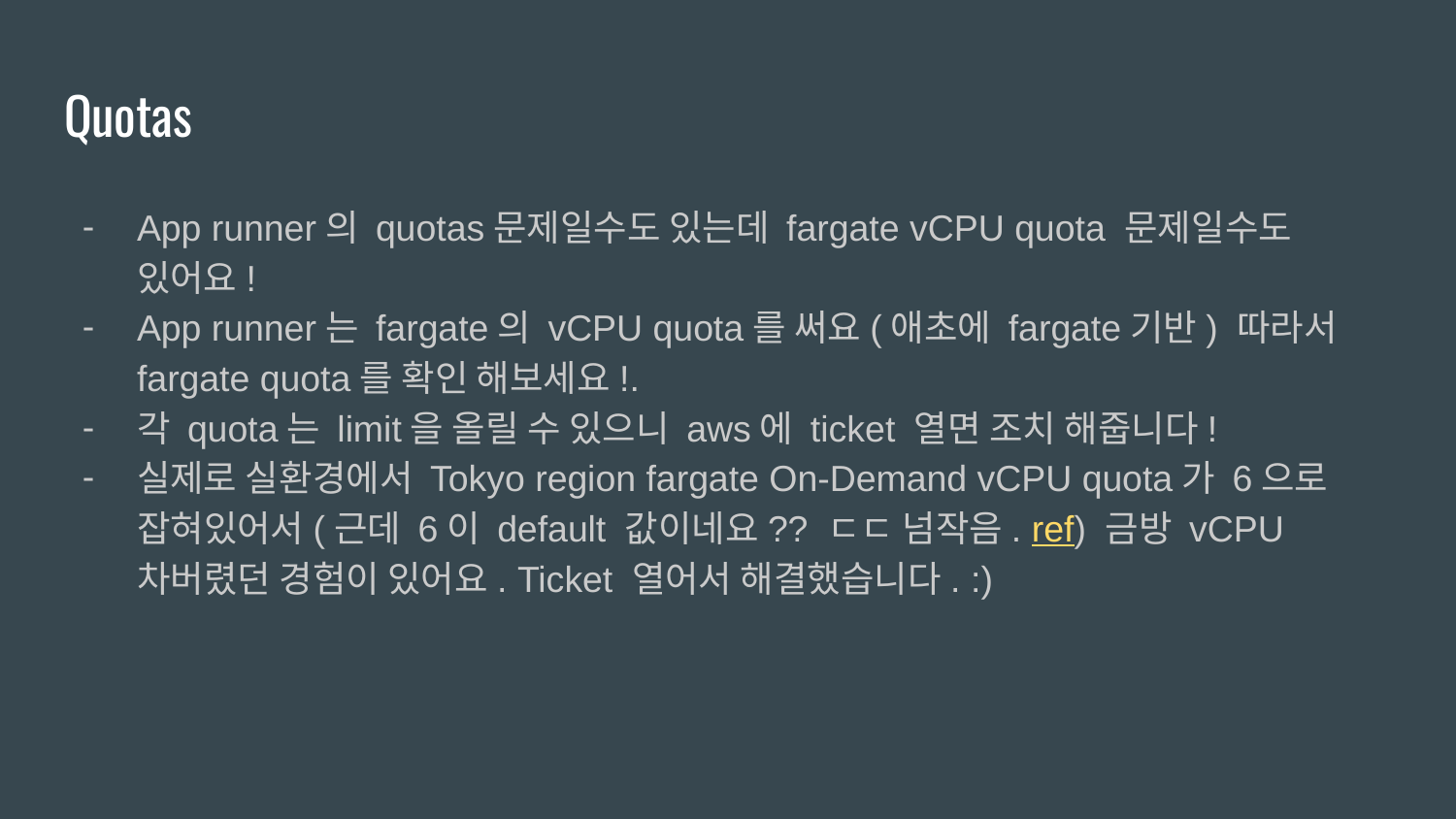

# Quotas
App runner의 quotas문제일수도 있는데 fargate vCPU quota 문제일수도 있어요!
App runner는 fargate의 vCPU quota를 써요(애초에 fargate기반) 따라서 fargate quota를 확인 해보세요!.
각 quota는 limit을 올릴 수 있으니 aws에 ticket 열면 조치 해줍니다!
실제로 실환경에서 Tokyo region fargate On-Demand vCPU quota가 6으로 잡혀있어서(근데 6이 default 값이네요?? ㄷㄷ 넘작음. ref) 금방 vCPU 차버렸던 경험이 있어요. Ticket 열어서 해결했습니다. :)